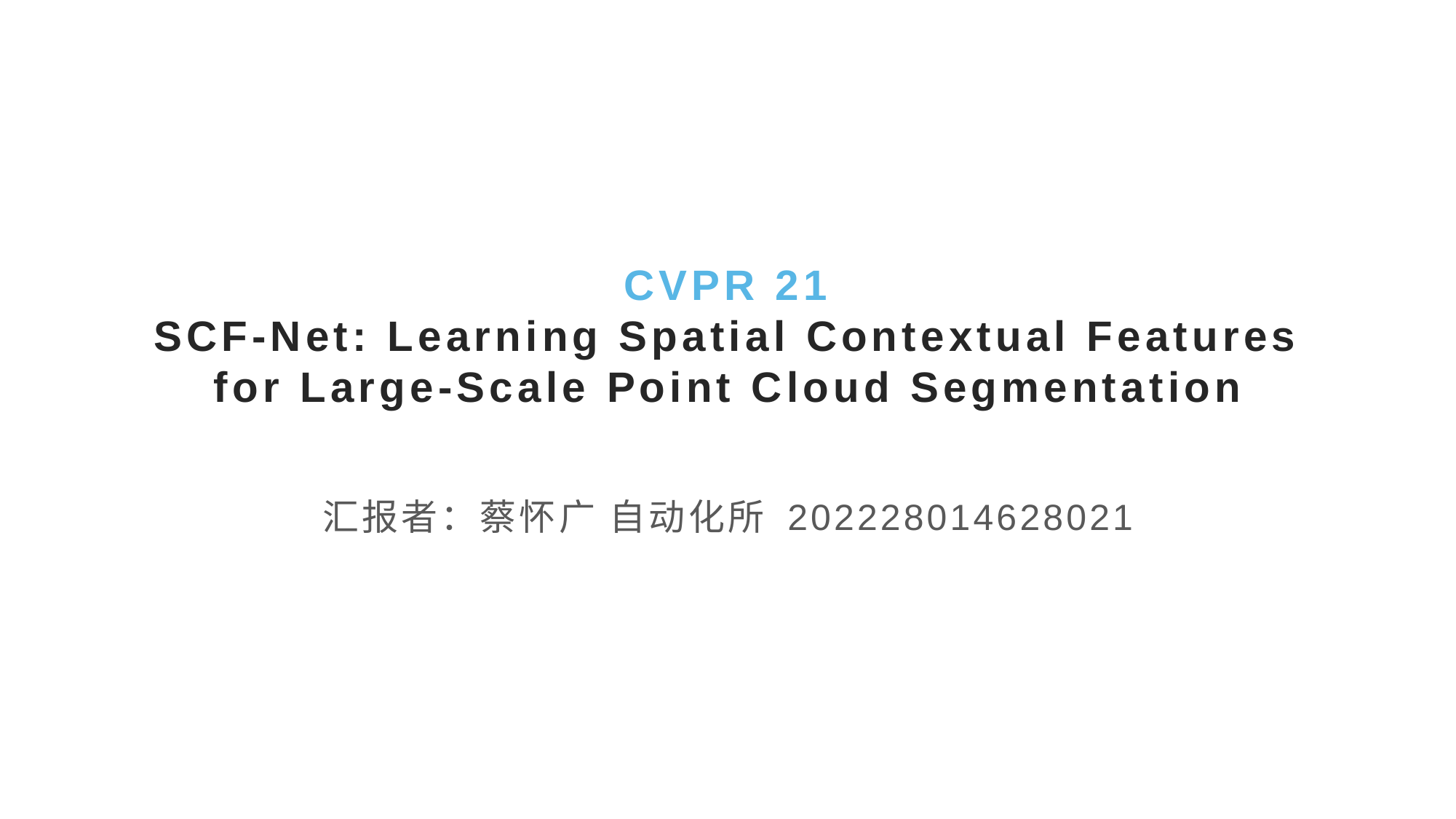

# CVPR 21 SCF-Net: Learning Spatial Contextual Features for Large-Scale Point Cloud Segmentation

汇报者：蔡怀广 自动化所 202228014628021